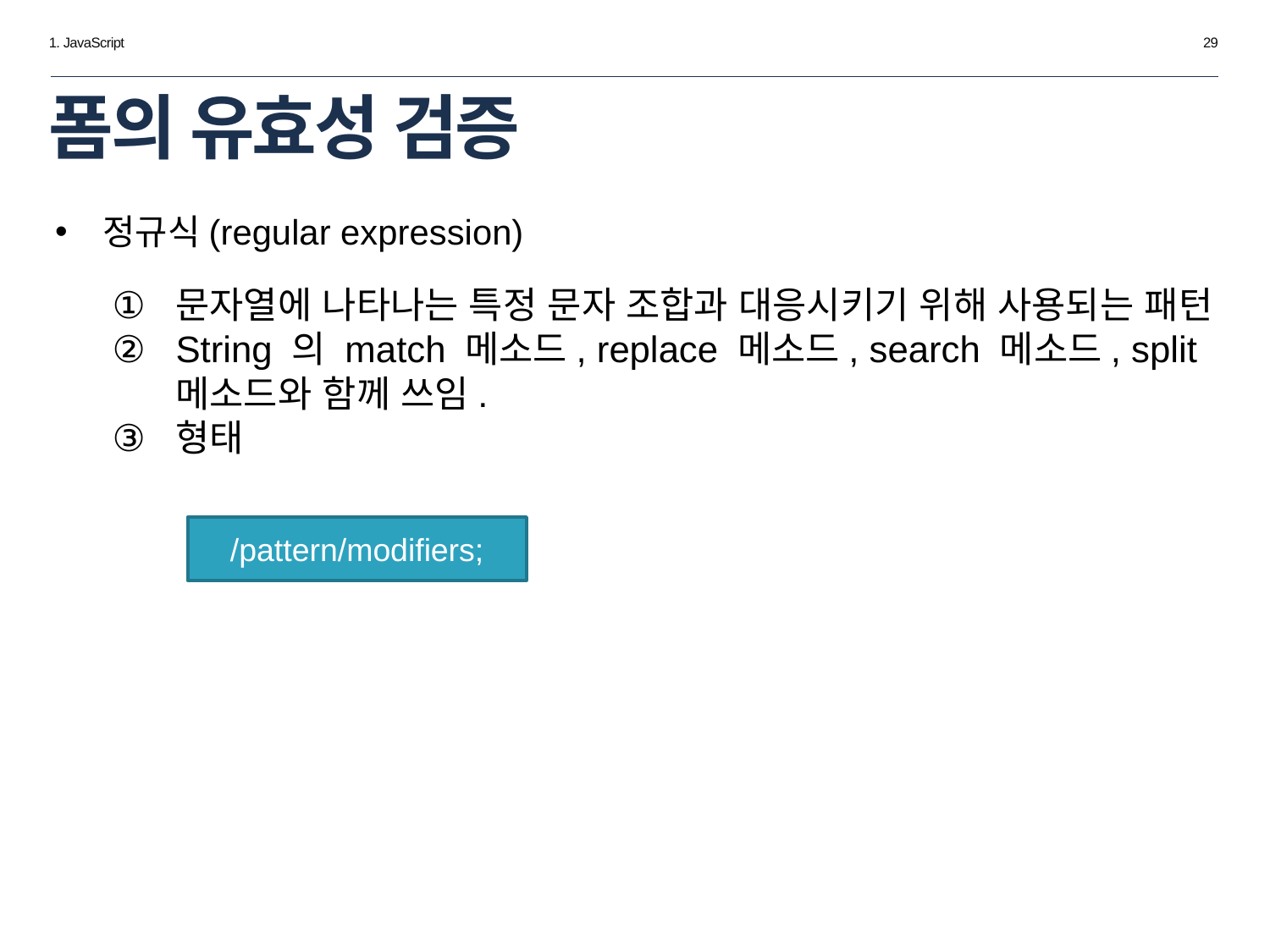

1. JavaScript
29
# 폼의 유효성 검증

문자열에 나타나는 특정 문자 조합과 대응시키기 위해 사용되는 패턴
String 의 match 메소드, replace 메소드, search 메소드, split 메소드와 함께 쓰임.
형태

정규식(regular expression)
/pattern/modifiers;